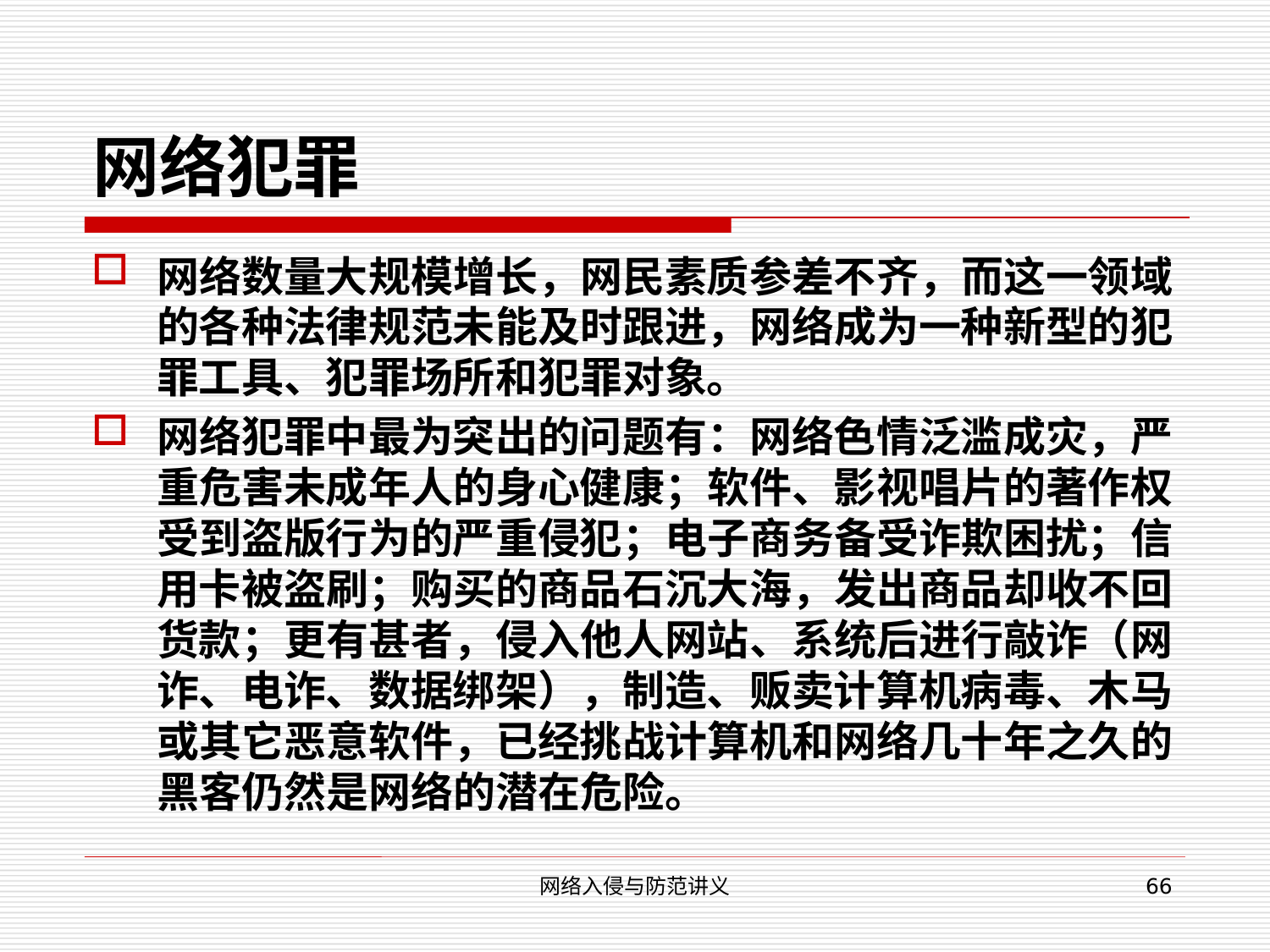

网络犯罪
网络数量大规模增长，网民素质参差不齐，而这一领域的各种法律规范未能及时跟进，网络成为一种新型的犯罪工具、犯罪场所和犯罪对象。
网络犯罪中最为突出的问题有：网络色情泛滥成灾，严重危害未成年人的身心健康；软件、影视唱片的著作权受到盗版行为的严重侵犯；电子商务备受诈欺困扰；信用卡被盗刷；购买的商品石沉大海，发出商品却收不回货款；更有甚者，侵入他人网站、系统后进行敲诈（网诈、电诈、数据绑架），制造、贩卖计算机病毒、木马或其它恶意软件，已经挑战计算机和网络几十年之久的黑客仍然是网络的潜在危险。

网络入侵与防范讲义
66